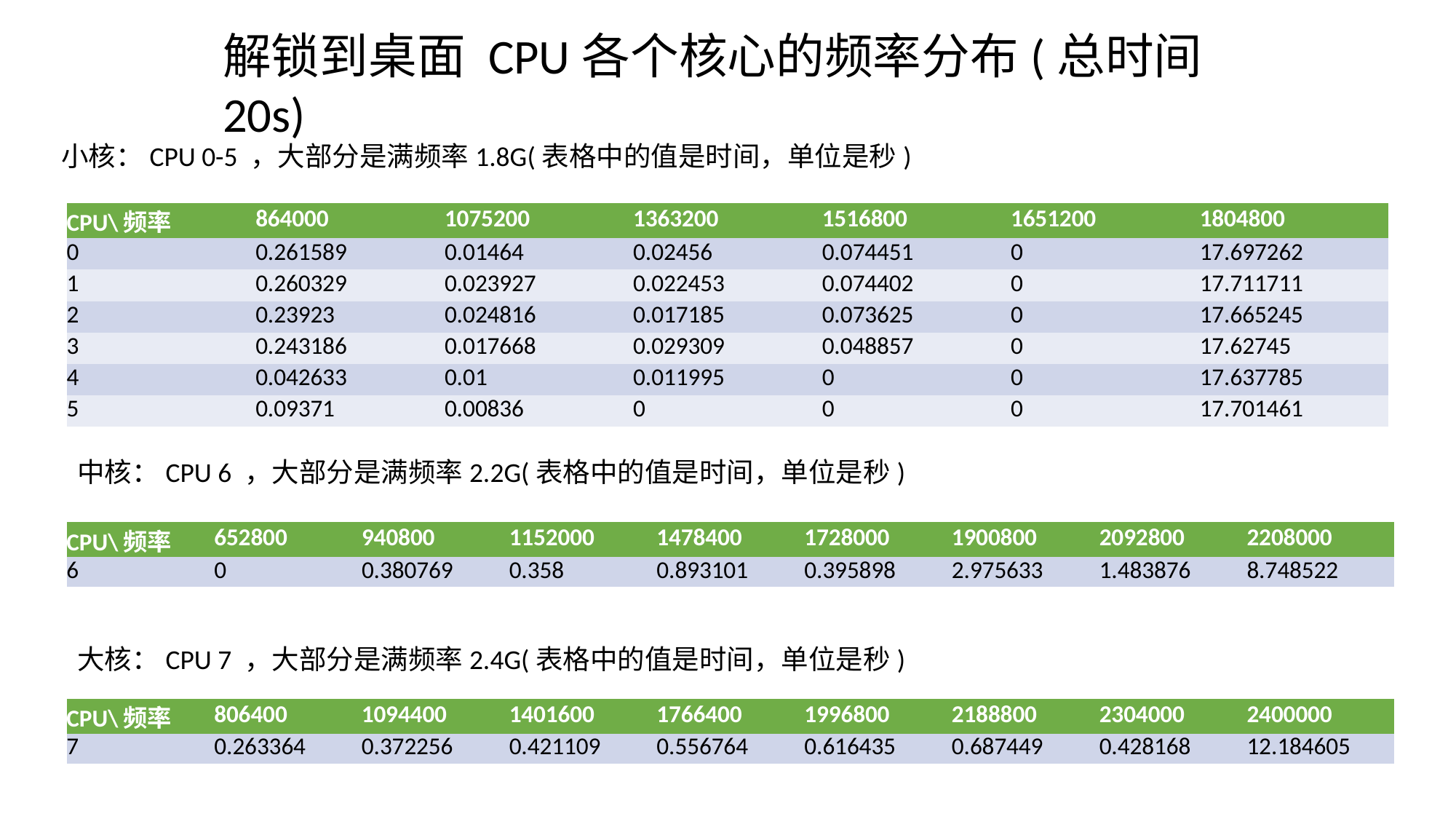

解锁到桌面 CPU各个核心的频率分布(总时间20s)
小核：CPU 0-5 ，大部分是满频率1.8G(表格中的值是时间，单位是秒)

| CPU\频率 | 864000 | 1075200 | 1363200 | 1516800 | 1651200 | 1804800 |
| --- | --- | --- | --- | --- | --- | --- |
| 0 | 0.261589 | 0.01464 | 0.02456 | 0.074451 | 0 | 17.697262 |
| 1 | 0.260329 | 0.023927 | 0.022453 | 0.074402 | 0 | 17.711711 |
| 2 | 0.23923 | 0.024816 | 0.017185 | 0.073625 | 0 | 17.665245 |
| 3 | 0.243186 | 0.017668 | 0.029309 | 0.048857 | 0 | 17.62745 |
| 4 | 0.042633 | 0.01 | 0.011995 | 0 | 0 | 17.637785 |
| 5 | 0.09371 | 0.00836 | 0 | 0 | 0 | 17.701461 |
中核：CPU 6 ，大部分是满频率2.2G(表格中的值是时间，单位是秒)

| CPU\频率 | 652800 | 940800 | 1152000 | 1478400 | 1728000 | 1900800 | 2092800 | 2208000 |
| --- | --- | --- | --- | --- | --- | --- | --- | --- |
| 6 | 0 | 0.380769 | 0.358 | 0.893101 | 0.395898 | 2.975633 | 1.483876 | 8.748522 |
大核：CPU 7 ，大部分是满频率2.4G(表格中的值是时间，单位是秒)
| CPU\频率 | 806400 | 1094400 | 1401600 | 1766400 | 1996800 | 2188800 | 2304000 | 2400000 |
| --- | --- | --- | --- | --- | --- | --- | --- | --- |
| 7 | 0.263364 | 0.372256 | 0.421109 | 0.556764 | 0.616435 | 0.687449 | 0.428168 | 12.184605 |